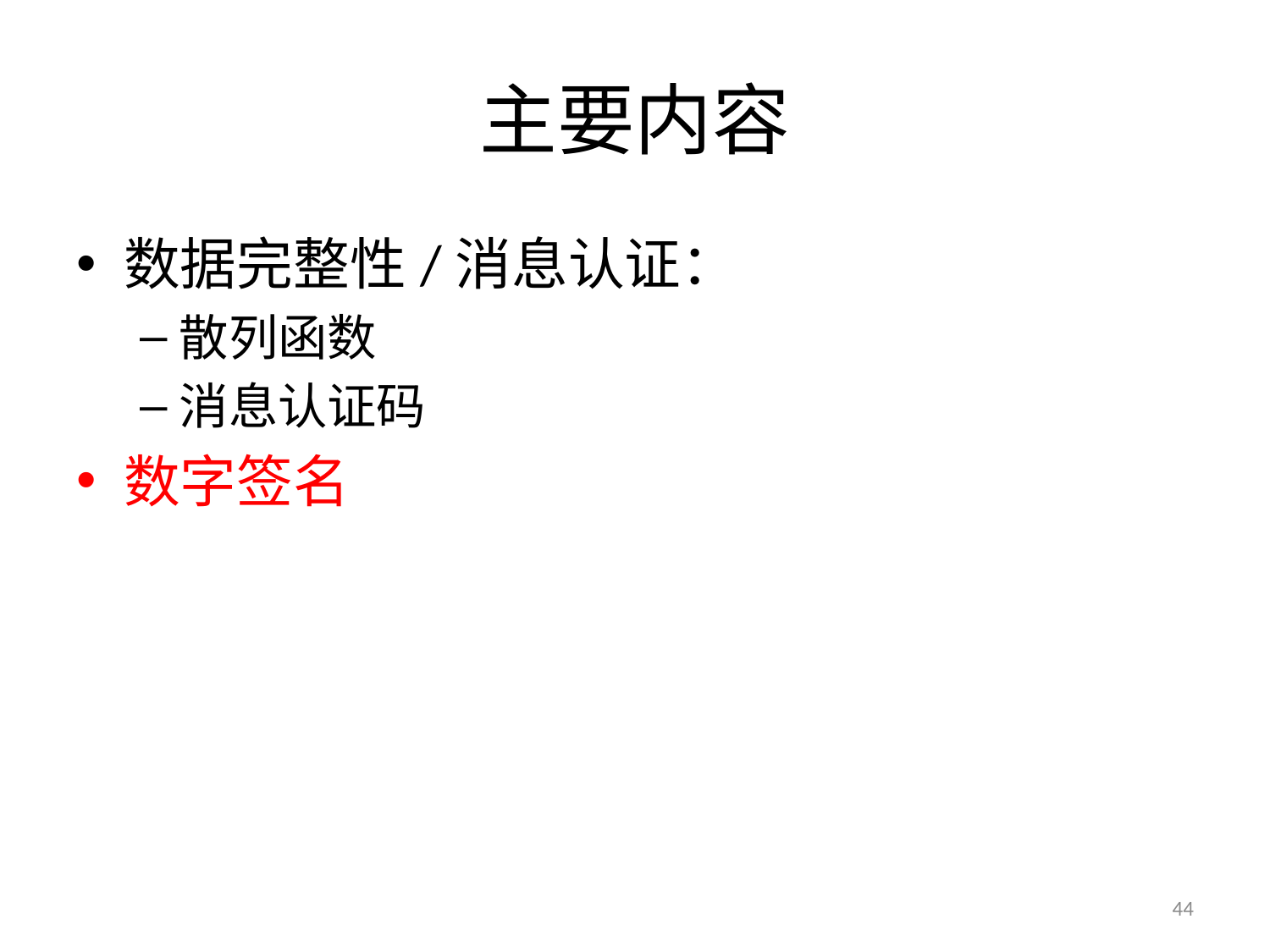

# 主要内容
数据完整性/消息认证：
散列函数
消息认证码
数字签名

44